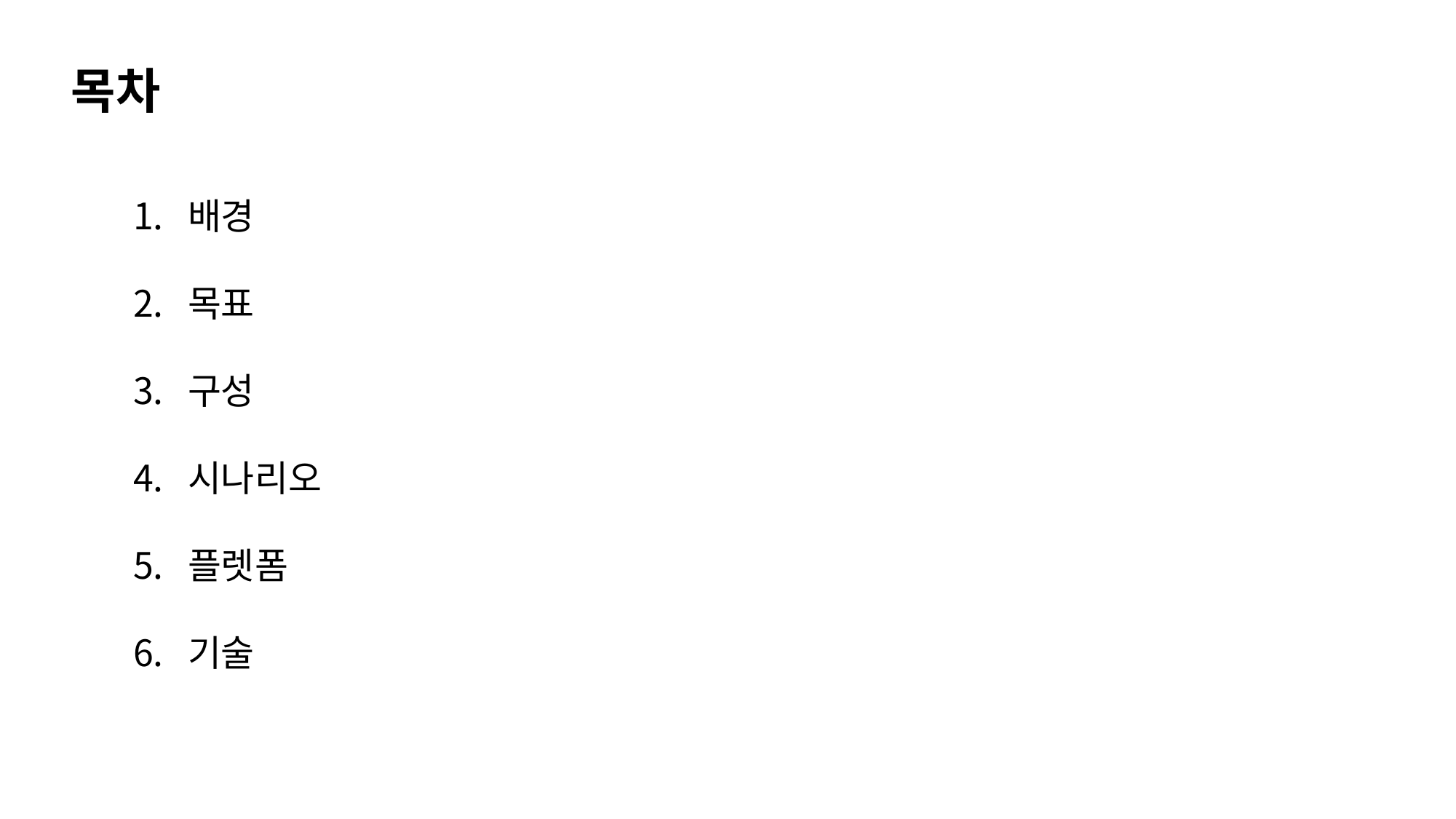

목차
배경
목표
구성
시나리오
플렛폼
기술